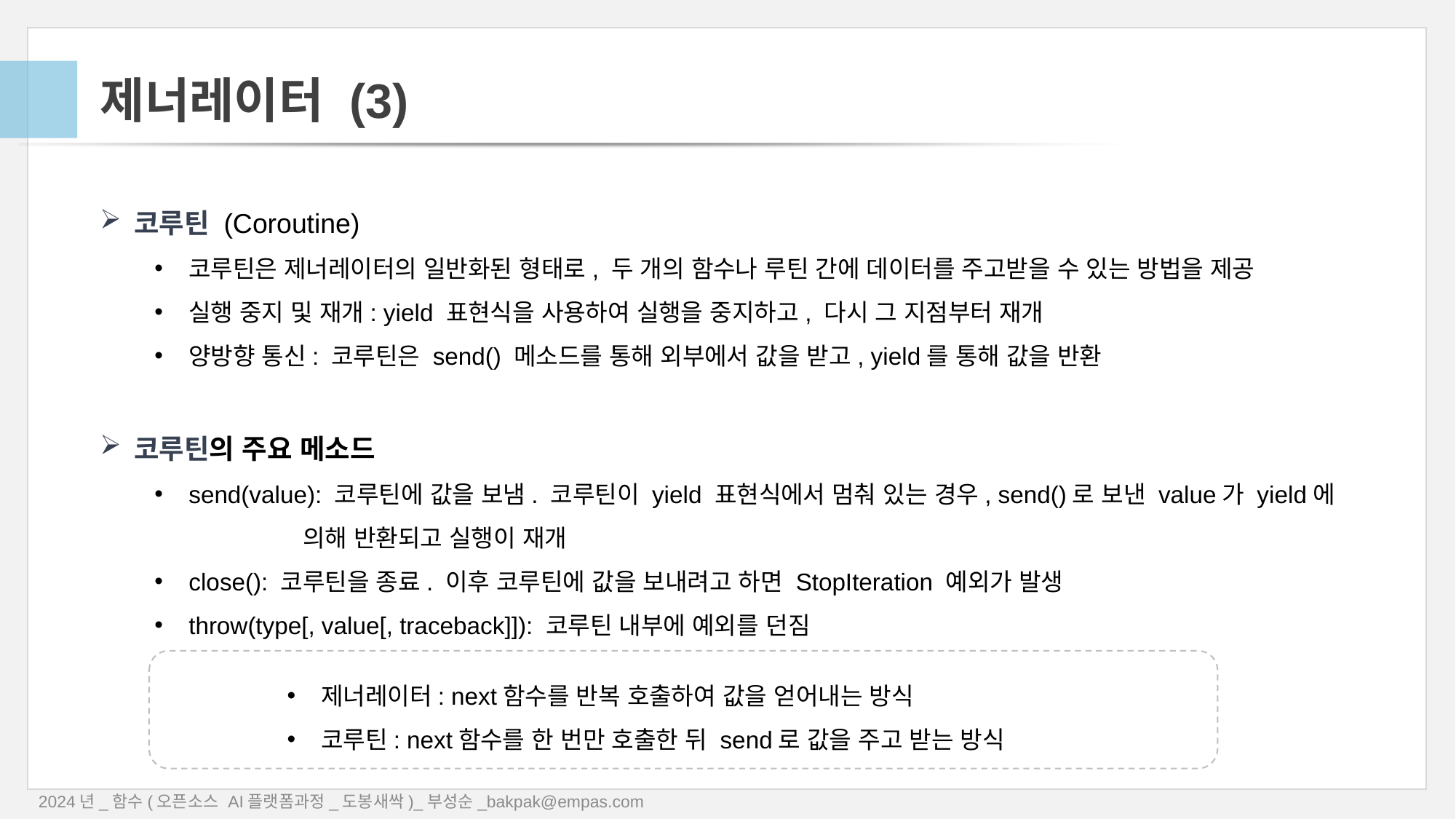

# 제너레이터 (3)
코루틴 (Coroutine)
코루틴은 제너레이터의 일반화된 형태로, 두 개의 함수나 루틴 간에 데이터를 주고받을 수 있는 방법을 제공
실행 중지 및 재개: yield 표현식을 사용하여 실행을 중지하고, 다시 그 지점부터 재개
양방향 통신: 코루틴은 send() 메소드를 통해 외부에서 값을 받고, yield를 통해 값을 반환
코루틴의 주요 메소드
send(value): 코루틴에 값을 보냄. 코루틴이 yield 표현식에서 멈춰 있는 경우, send()로 보낸 value가 yield에
                 의해 반환되고 실행이 재개
close(): 코루틴을 종료. 이후 코루틴에 값을 보내려고 하면 StopIteration 예외가 발생
throw(type[, value[, traceback]]): 코루틴 내부에 예외를 던짐

제너레이터: next함수를 반복 호출하여 값을 얻어내는 방식
코루틴: next함수를 한 번만 호출한 뒤 send로 값을 주고 받는 방식
2024년_함수(오픈소스 AI플랫폼과정_도봉새싹)_부성순_bakpak@empas.com